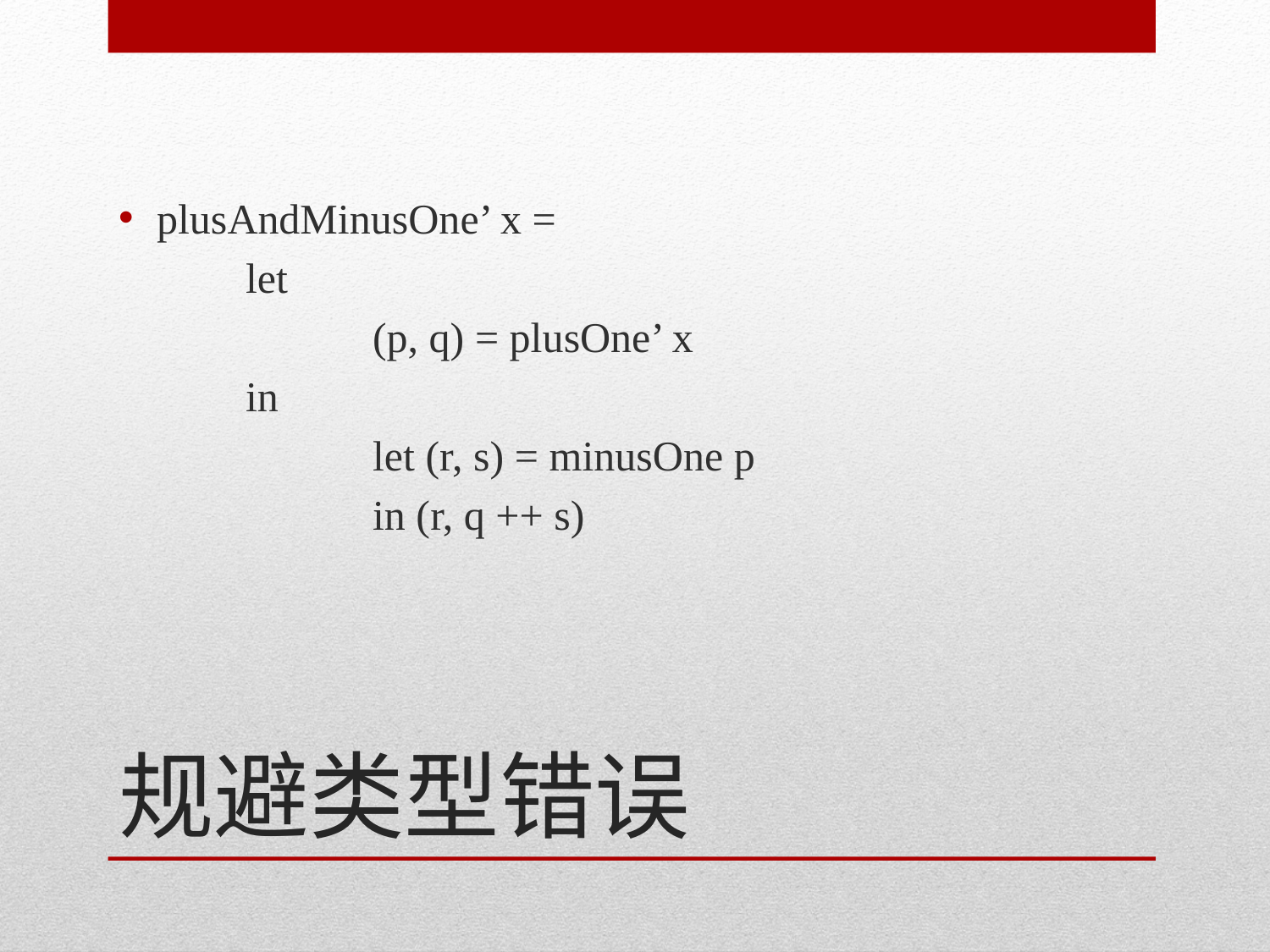

plusAndMinusOne’ x =
	let
		(p, q) = plusOne’ x
	in
		let (r, s) = minusOne p
		in (r, q ++ s)
# 规避类型错误